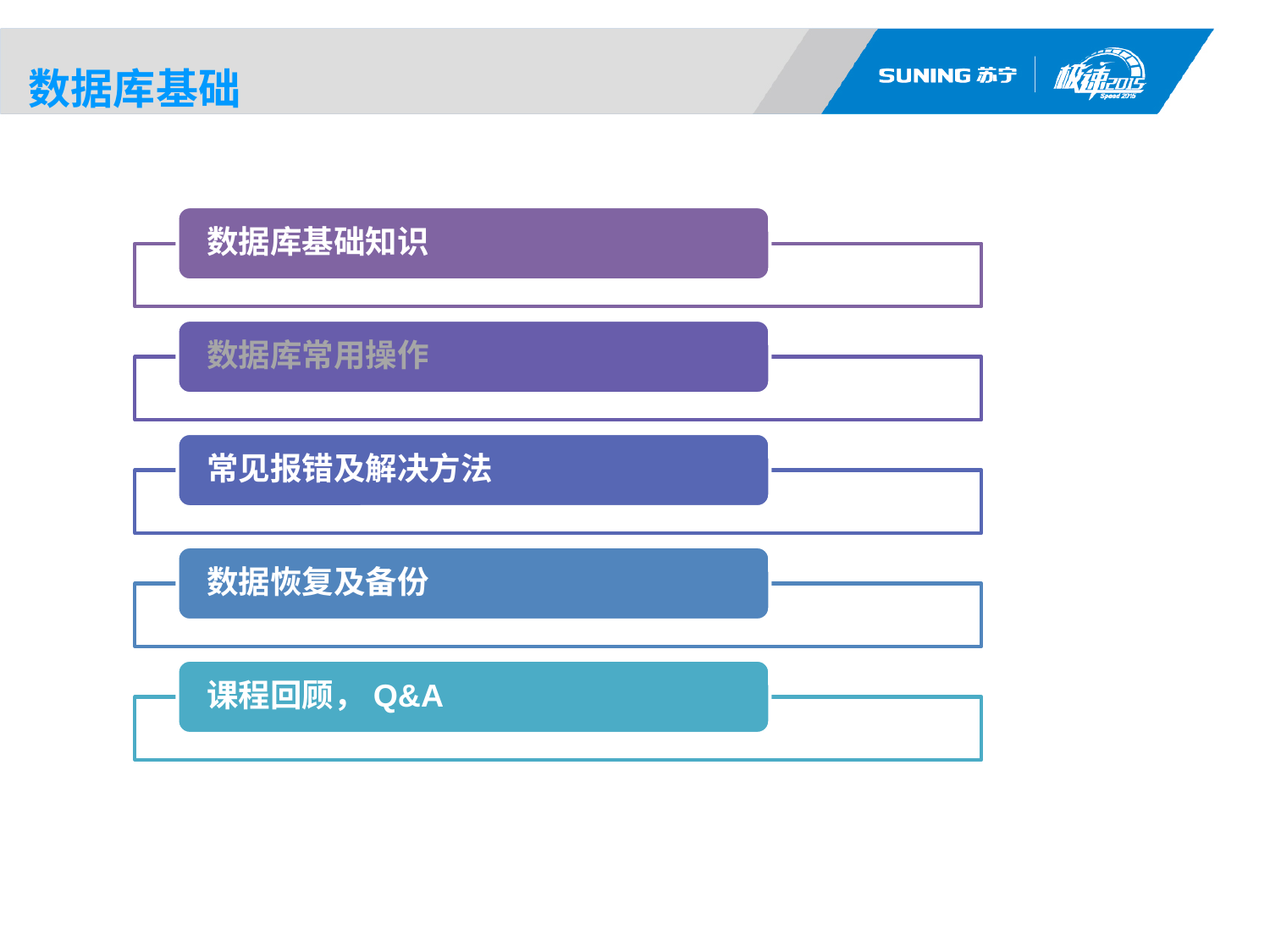

数据库基础
数据库基础知识
数据库常用操作
常见报错及解决方法
数据恢复及备份
课程回顾，Q&A